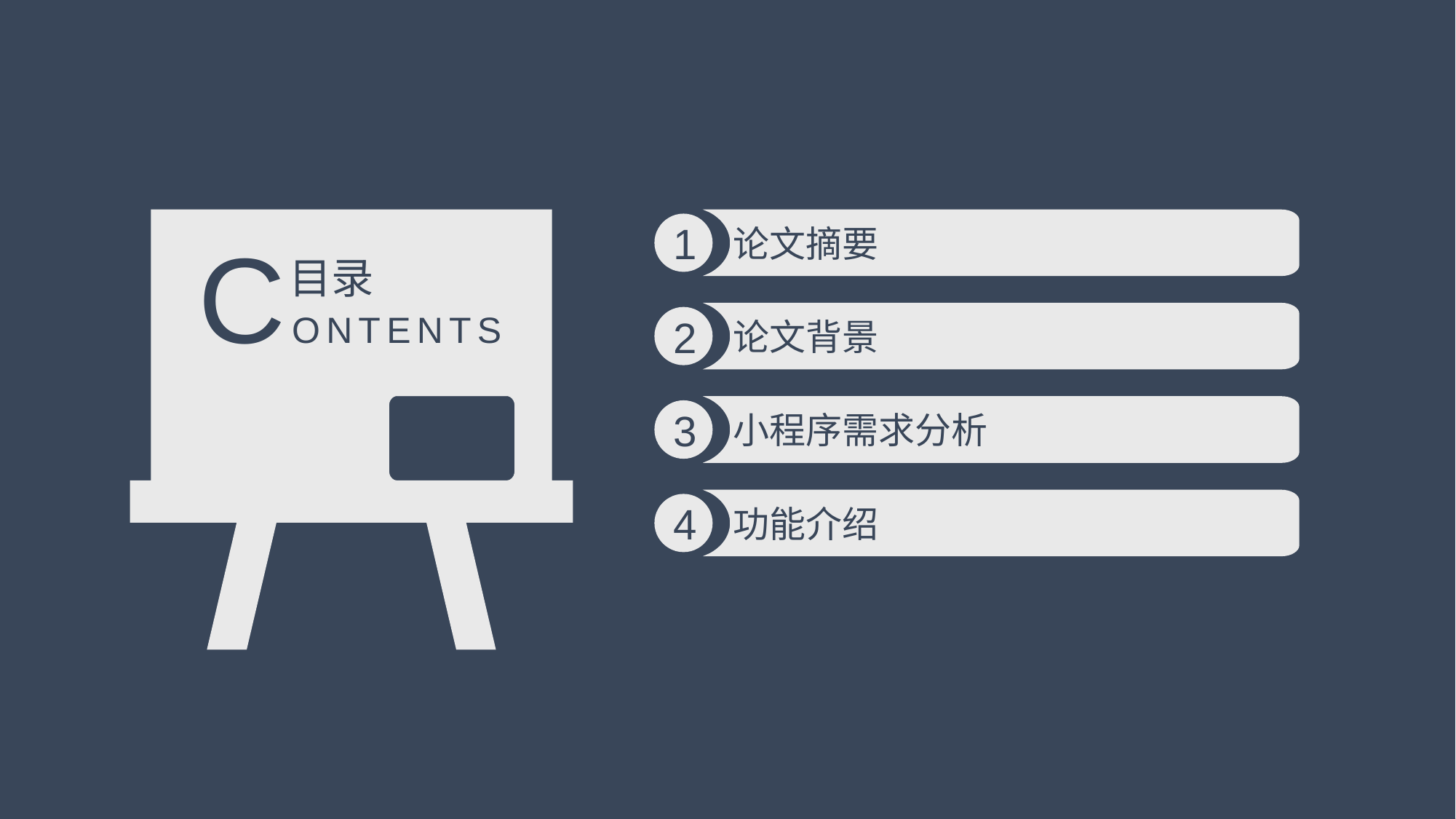

CONTENTS
目录
论文摘要
1
论文背景
2
小程序需求分析
3
功能介绍
4